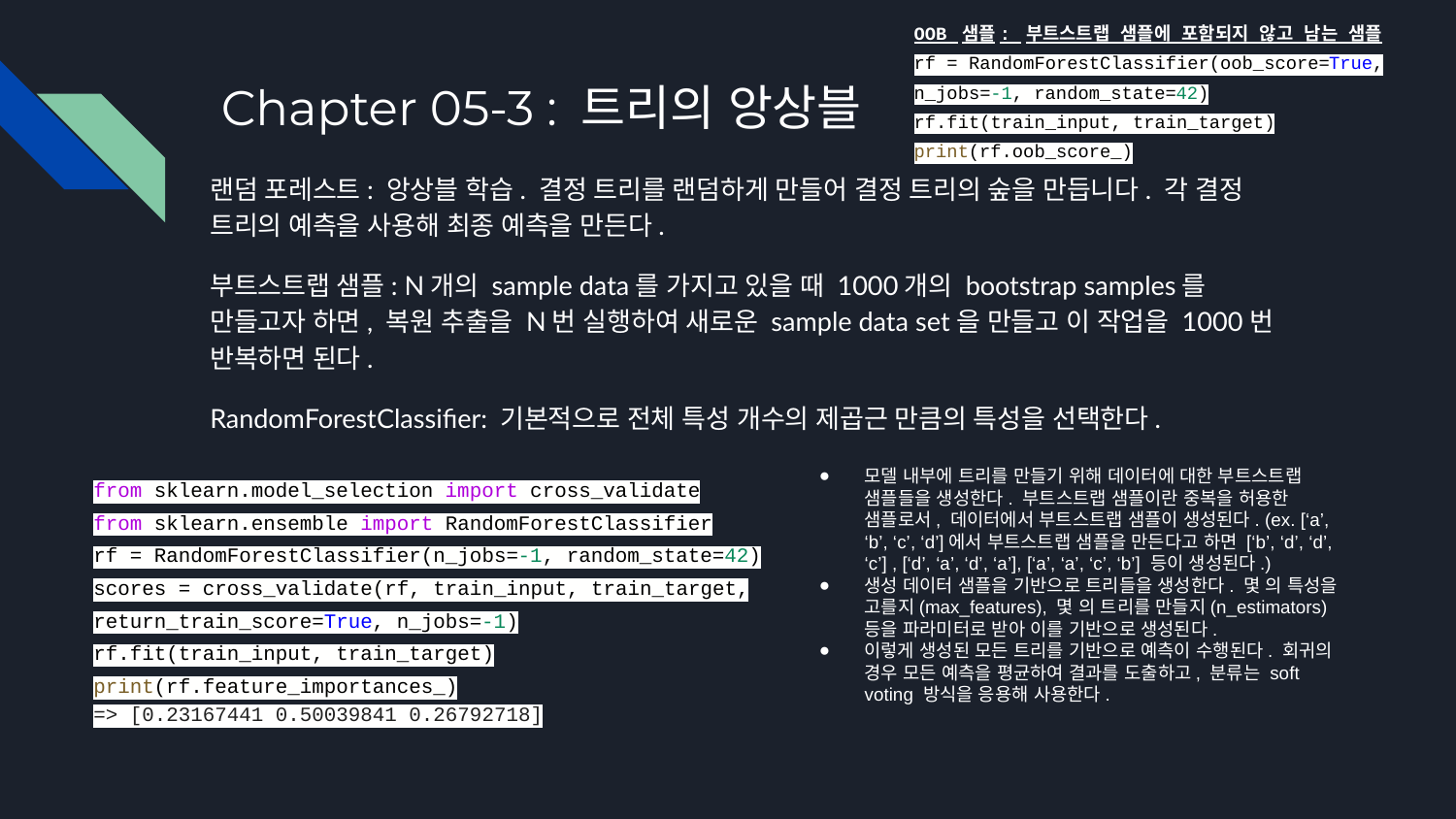

OOB 샘플: 부트스트랩 샘플에 포함되지 않고 남는 샘플
rf = RandomForestClassifier(oob_score=True, n_jobs=-1, random_state=42)
rf.fit(train_input, train_target)
print(rf.oob_score_)
# Chapter 05-3 : 트리의 앙상블
랜덤 포레스트: 앙상블 학습. 결정 트리를 랜덤하게 만들어 결정 트리의 숲을 만듭니다. 각 결정 트리의 예측을 사용해 최종 예측을 만든다.
부트스트랩 샘플: N개의 sample data를 가지고 있을 때 1000개의 bootstrap samples를 만들고자 하면, 복원 추출을 N번 실행하여 새로운 sample data set을 만들고 이 작업을 1000번 반복하면 된다.
RandomForestClassifier: 기본적으로 전체 특성 개수의 제곱근 만큼의 특성을 선택한다.
모델 내부에 트리를 만들기 위해 데이터에 대한 부트스트랩 샘플들을 생성한다. 부트스트랩 샘플이란 중복을 허용한 샘플로서, 데이터에서 부트스트랩 샘플이 생성된다. (ex. [‘a’, ‘b’, ‘c’, ‘d’]에서 부트스트랩 샘플을 만든다고 하면 [‘b’, ‘d’, ‘d’, ‘c’] , [‘d’, ‘a’, ‘d’, ‘a’], [‘a’, ‘a’, ‘c’, ‘b’] 등이 생성된다.)
생성 데이터 샘플을 기반으로 트리들을 생성한다. 몇 의 특성을 고를지(max_features), 몇 의 트리를 만들지(n_estimators) 등을 파라미터로 받아 이를 기반으로 생성된다.
이렇게 생성된 모든 트리를 기반으로 예측이 수행된다. 회귀의 경우 모든 예측을 평균하여 결과를 도출하고, 분류는 soft voting 방식을 응용해 사용한다.
from sklearn.model_selection import cross_validate
from sklearn.ensemble import RandomForestClassifier
rf = RandomForestClassifier(n_jobs=-1, random_state=42)
scores = cross_validate(rf, train_input, train_target, return_train_score=True, n_jobs=-1)
rf.fit(train_input, train_target)
print(rf.feature_importances_)
=> [0.23167441 0.50039841 0.26792718]